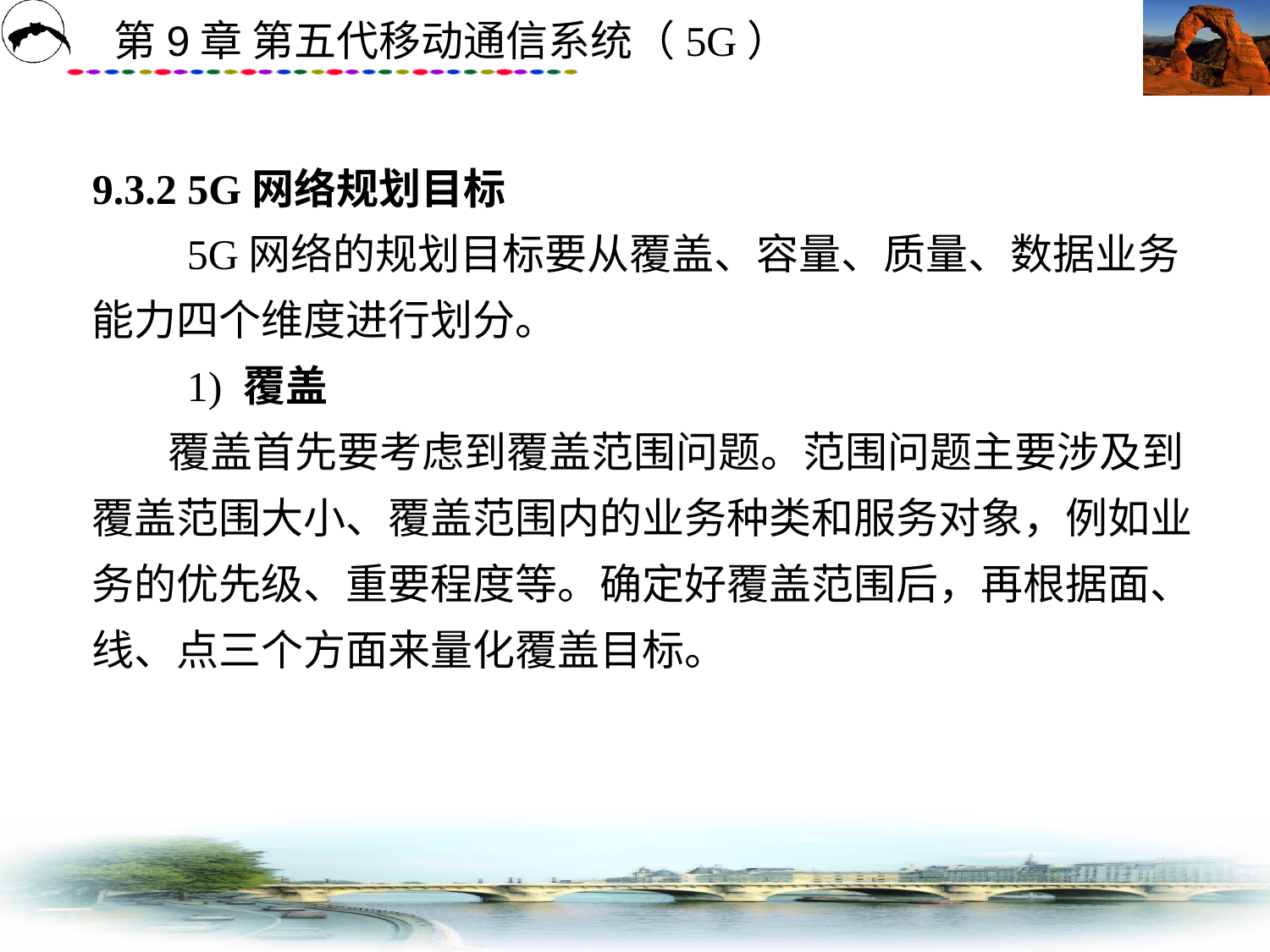

# 9.3.2 5G网络规划目标 　　5G网络的规划目标要从覆盖、容量、质量、数据业务能力四个维度进行划分。 　　1) 覆盖 覆盖首先要考虑到覆盖范围问题。范围问题主要涉及到覆盖范围大小、覆盖范围内的业务种类和服务对象，例如业务的优先级、重要程度等。确定好覆盖范围后，再根据面、线、点三个方面来量化覆盖目标。